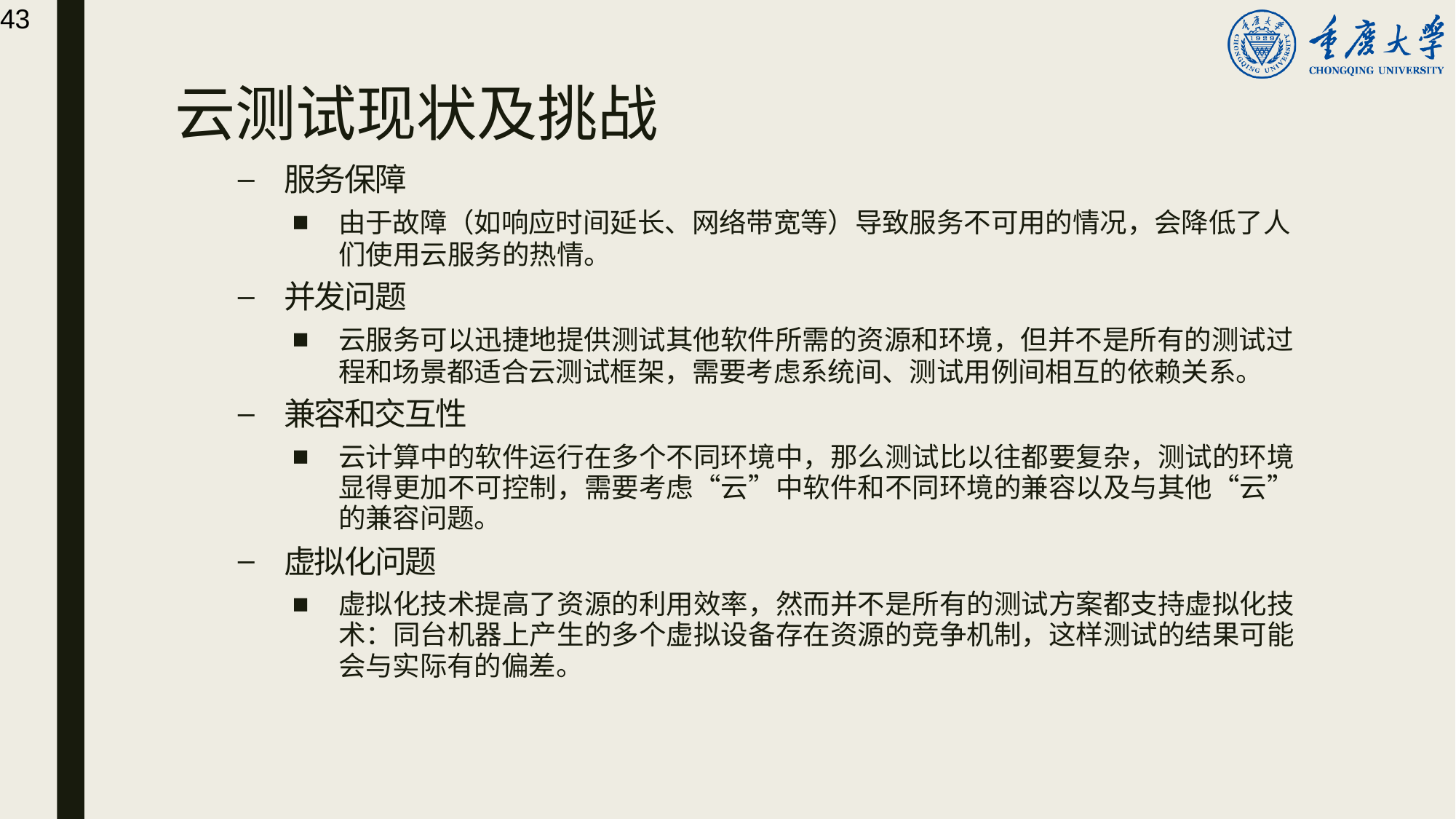

43
# 云测试现状及挑战
服务保障
由于故障（如响应时间延长、网络带宽等）导致服务不可用的情况，会降低了人
们使用云服务的热情。
并发问题
云服务可以迅捷地提供测试其他软件所需的资源和环境，但并不是所有的测试过
程和场景都适合云测试框架，需要考虑系统间、测试用例间相互的依赖关系。
兼容和交互性
云计算中的软件运行在多个不同环境中，那么测试比以往都要复杂，测试的环境 显得更加不可控制，需要考虑“云”中软件和不同环境的兼容以及与其他“云” 的兼容问题。
虚拟化问题
虚拟化技术提高了资源的利用效率，然而并不是所有的测试方案都支持虚拟化技 术：同台机器上产生的多个虚拟设备存在资源的竞争机制，这样测试的结果可能 会与实际有的偏差。